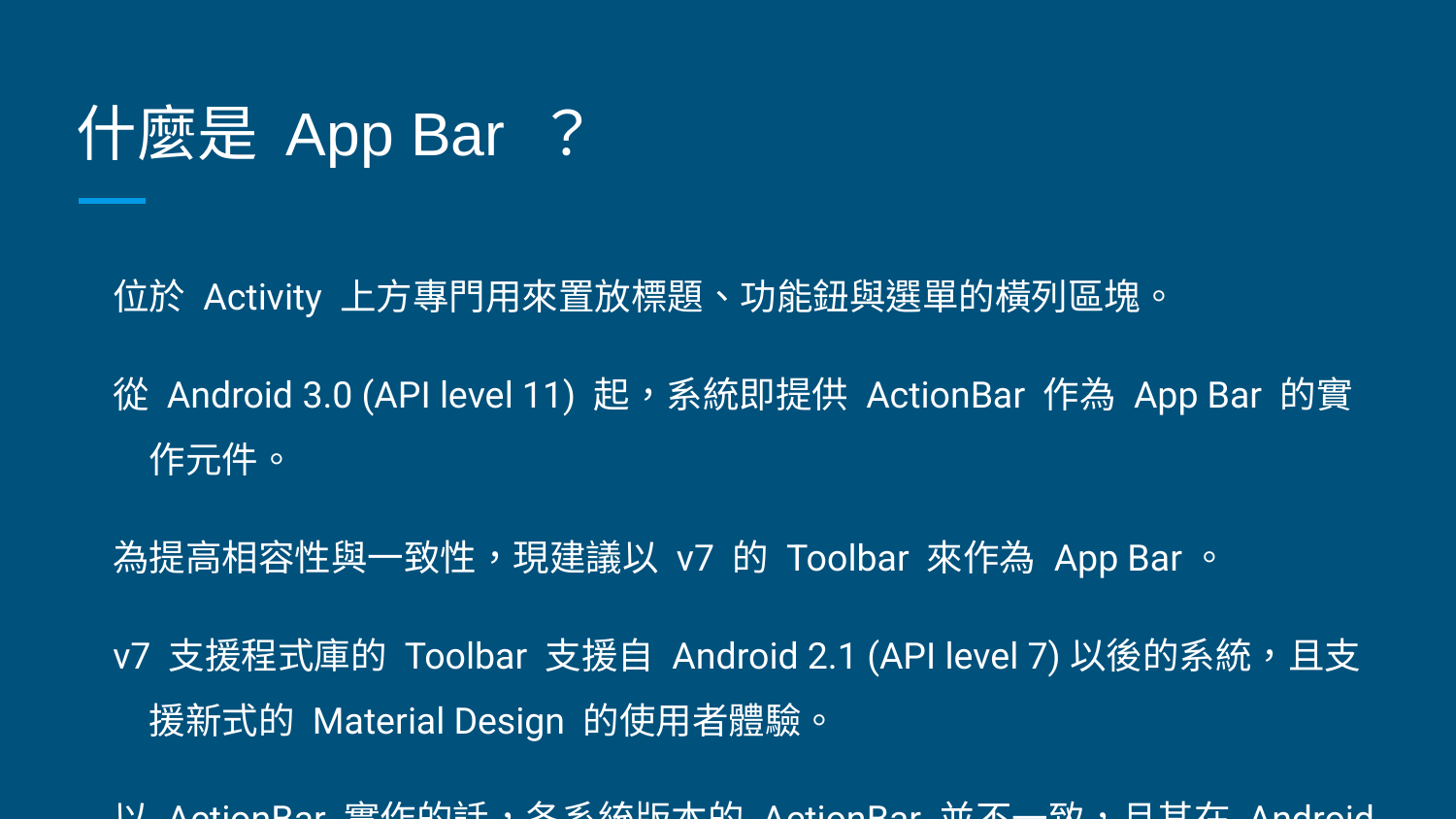

# 什麼是 App Bar ？
位於 Activity 上方專門用來置放標題、功能鈕與選單的橫列區塊。
從 Android 3.0 (API level 11) 起，系統即提供 ActionBar 作為 App Bar 的實作元件。
為提高相容性與一致性，現建議以 v7 的 Toolbar 來作為 App Bar。
v7 支援程式庫的 Toolbar 支援自 Android 2.1 (API level 7)以後的系統，且支援新式的 Material Design 的使用者體驗。
以 ActionBar 實作的話，各系統版本的 ActionBar 並不一致，且其在 Android 5.0 以下的系統上，不支援 Material Design。